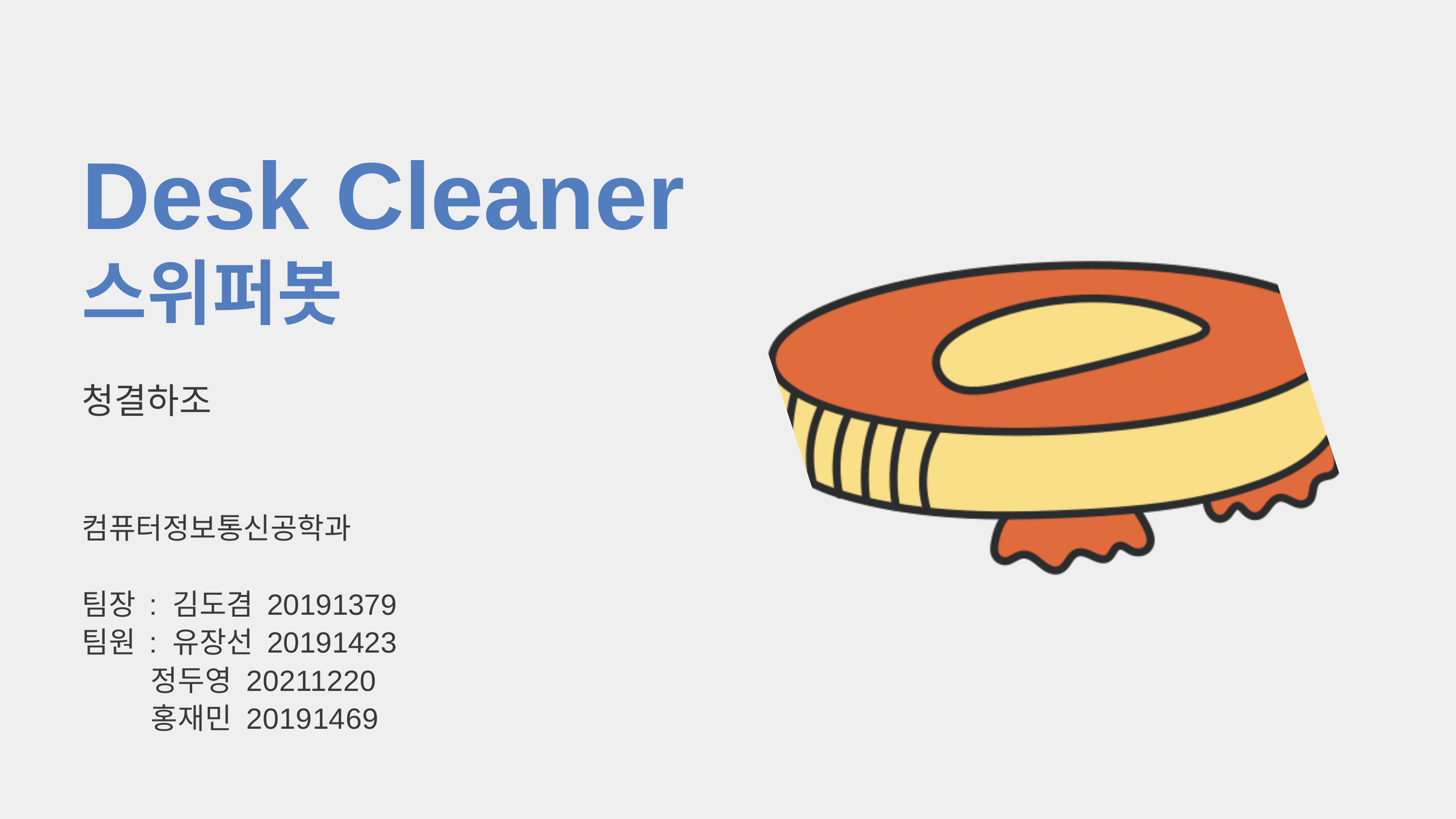

Desk Cleaner
스위퍼봇

청결하조
컴퓨터정보통신공학과

팀장 : 김도겸 20191379
팀원 : 유장선 20191423
         정두영 20211220
         홍재민 20191469